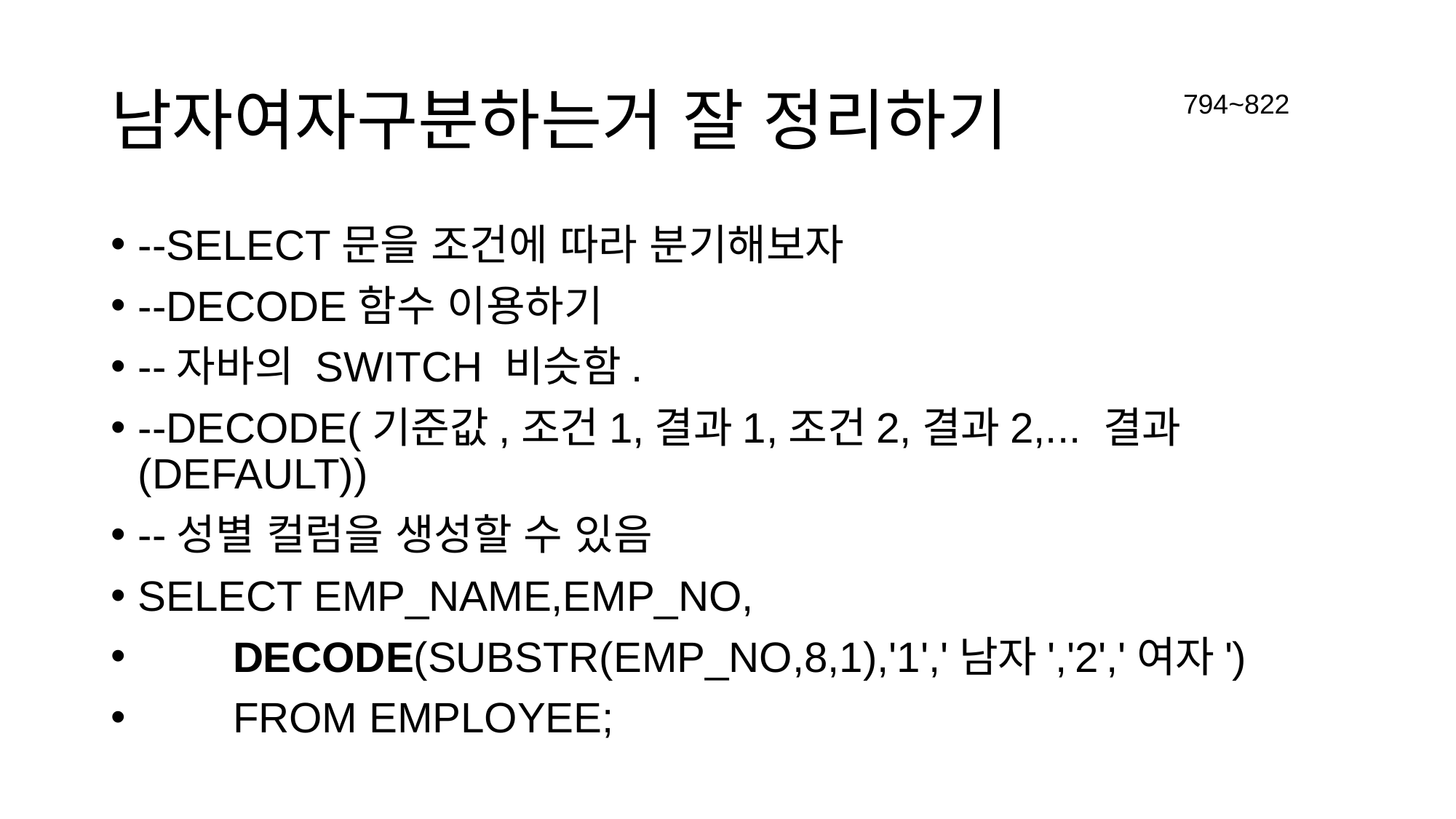

# 남자여자구분하는거 잘 정리하기
794~822
--SELECT문을 조건에 따라 분기해보자
--DECODE함수 이용하기
--자바의 SWITCH 비슷함.
--DECODE(기준값,조건1,결과1,조건2,결과2,... 결과(DEFAULT))
--성별 컬럼을 생성할 수 있음
SELECT EMP_NAME,EMP_NO,
        DECODE(SUBSTR(EMP_NO,8,1),'1','남자','2','여자')
        FROM EMPLOYEE;